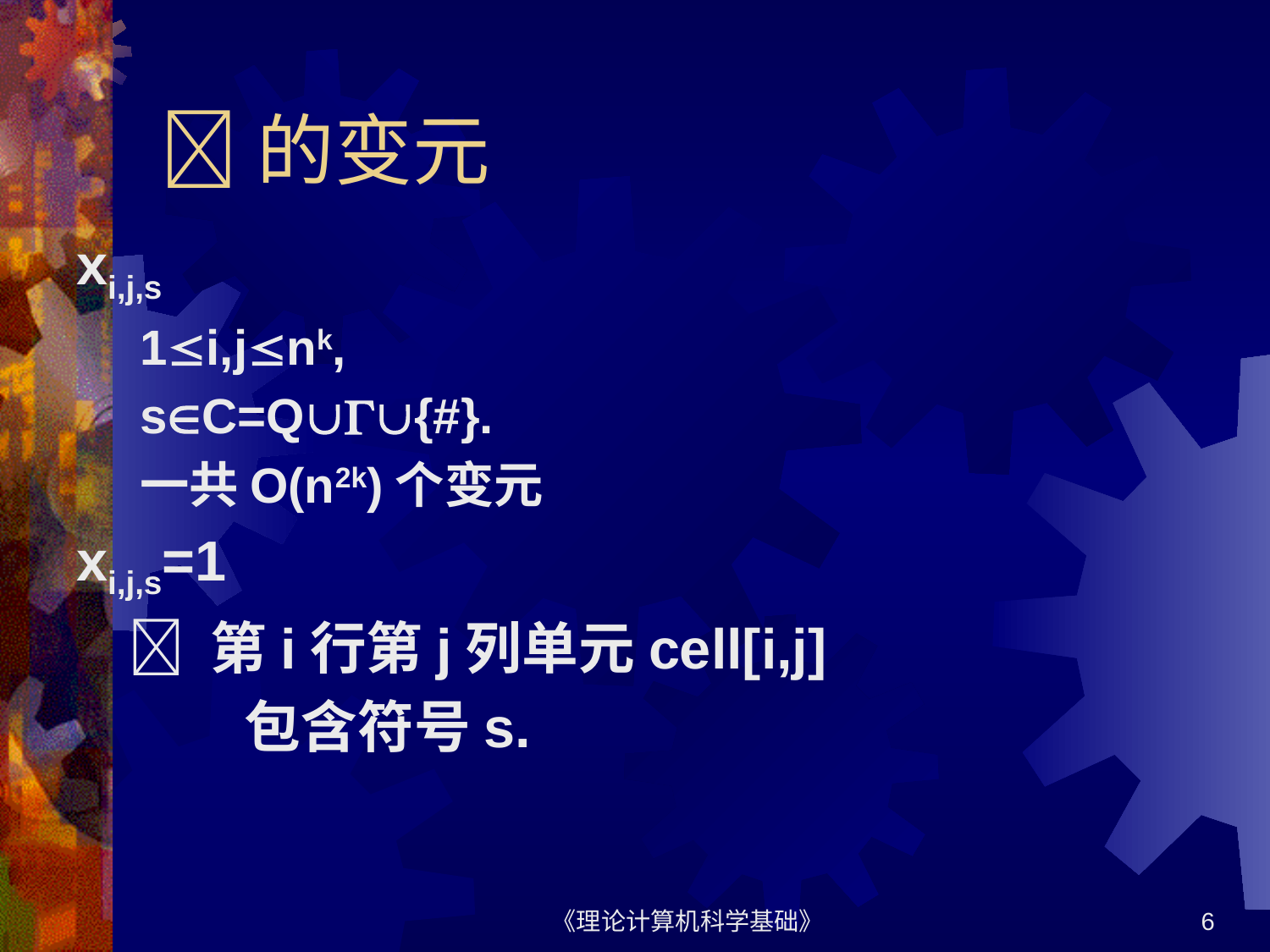

# φ的变元
xi,j,s
1≤i,j≤nk,
s∈C=Q∪Γ∪{#}.
一共O(n2k)个变元
xi,j,s=1
    ⇔ 第i行第j列单元cell[i,j]
            包含符号s.
《理论计算机科学基础》
6